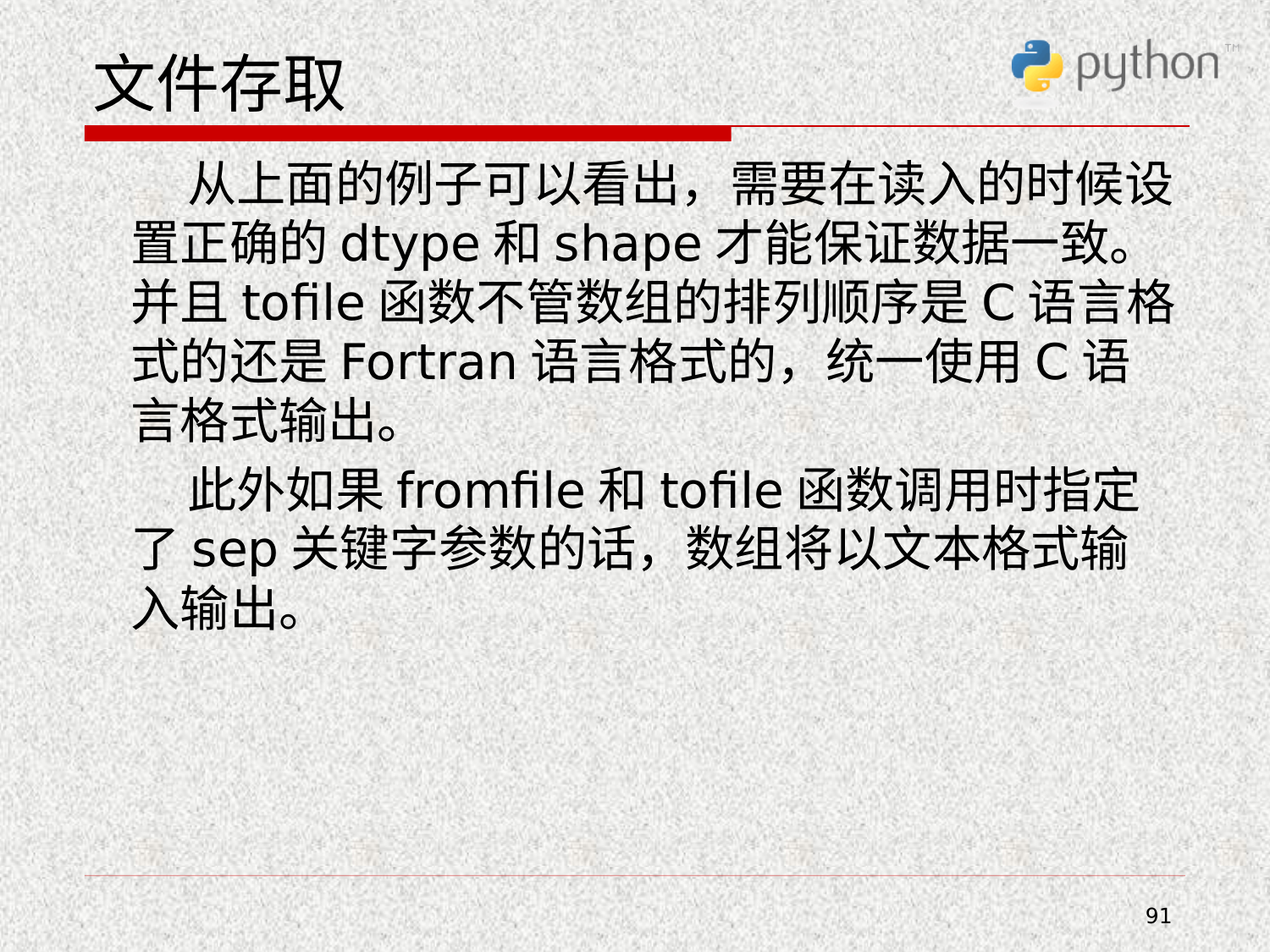

# 文件存取
          从上面的例子可以看出，需要在读入的时候设置正确的dtype和shape才能保证数据一致。并且tofile函数不管数组的排列顺序是C语言格式的还是Fortran语言格式的，统一使用C语言格式输出。
          此外如果fromfile和tofile函数调用时指定了sep关键字参数的话，数组将以文本格式输入输出。

91